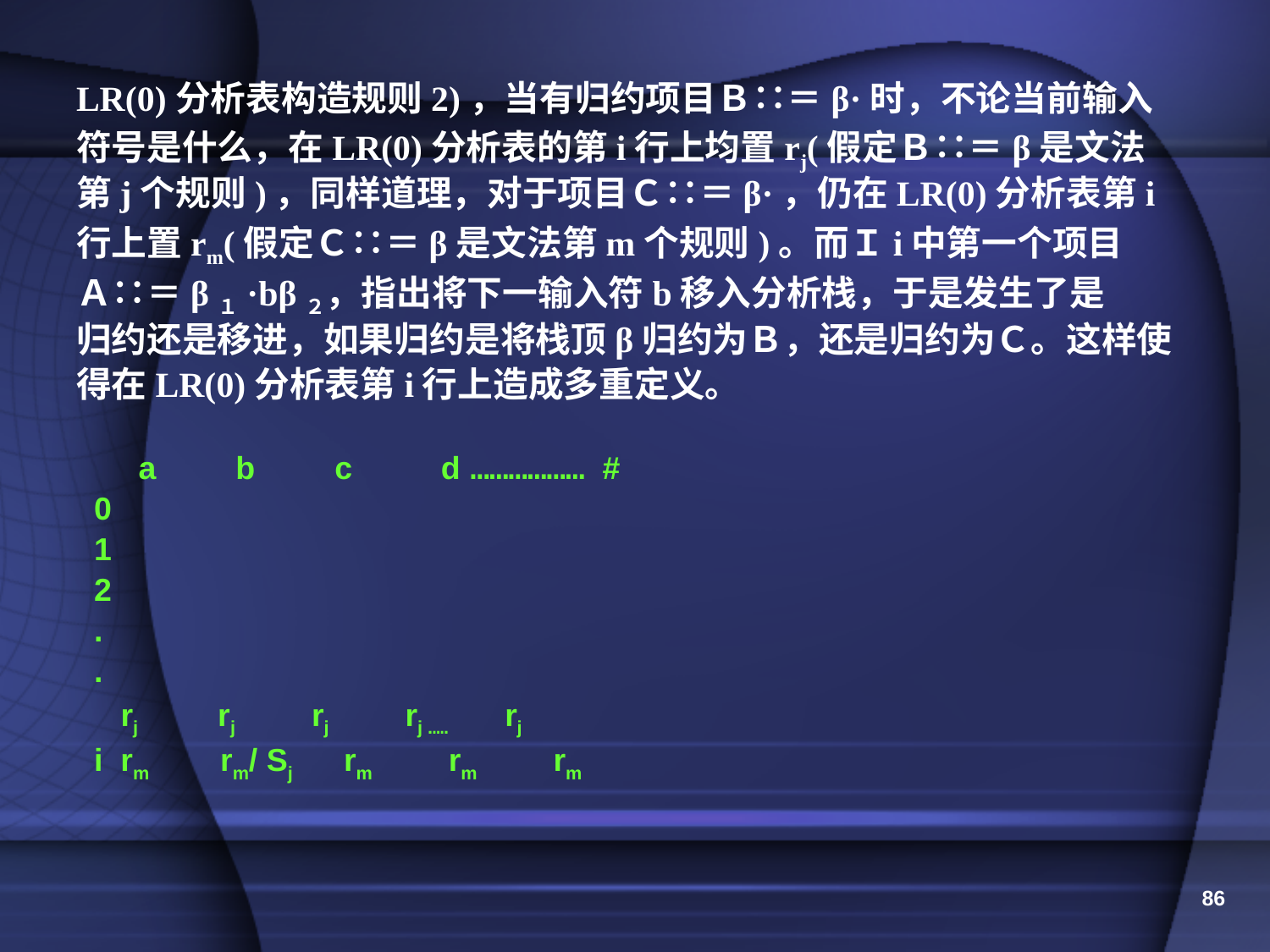

LR(0)分析表构造规则2)，当有归约项目Ｂ∷＝β·时，不论当前输入
符号是什么，在LR(0)分析表的第i行上均置rj(假定Ｂ∷＝β是文法
第j个规则)，同样道理，对于项目Ｃ∷＝β·，仍在LR(0)分析表第i
行上置rm(假定Ｃ∷＝β是文法第m个规则)。而Ｉi中第一个项目
Ａ∷＝β１·bβ２，指出将下一输入符b移入分析栈，于是发生了是
归约还是移进，如果归约是将栈顶β归约为Ｂ，还是归约为Ｃ。这样使
得在LR(0)分析表第i行上造成多重定义。

       a         b         c          d ………………  #
  0
  1
  2
  .
  .
     rj         rj               rj               rj .….           rj
  i  rm              rm/ Sj          rm               rm               rm
86